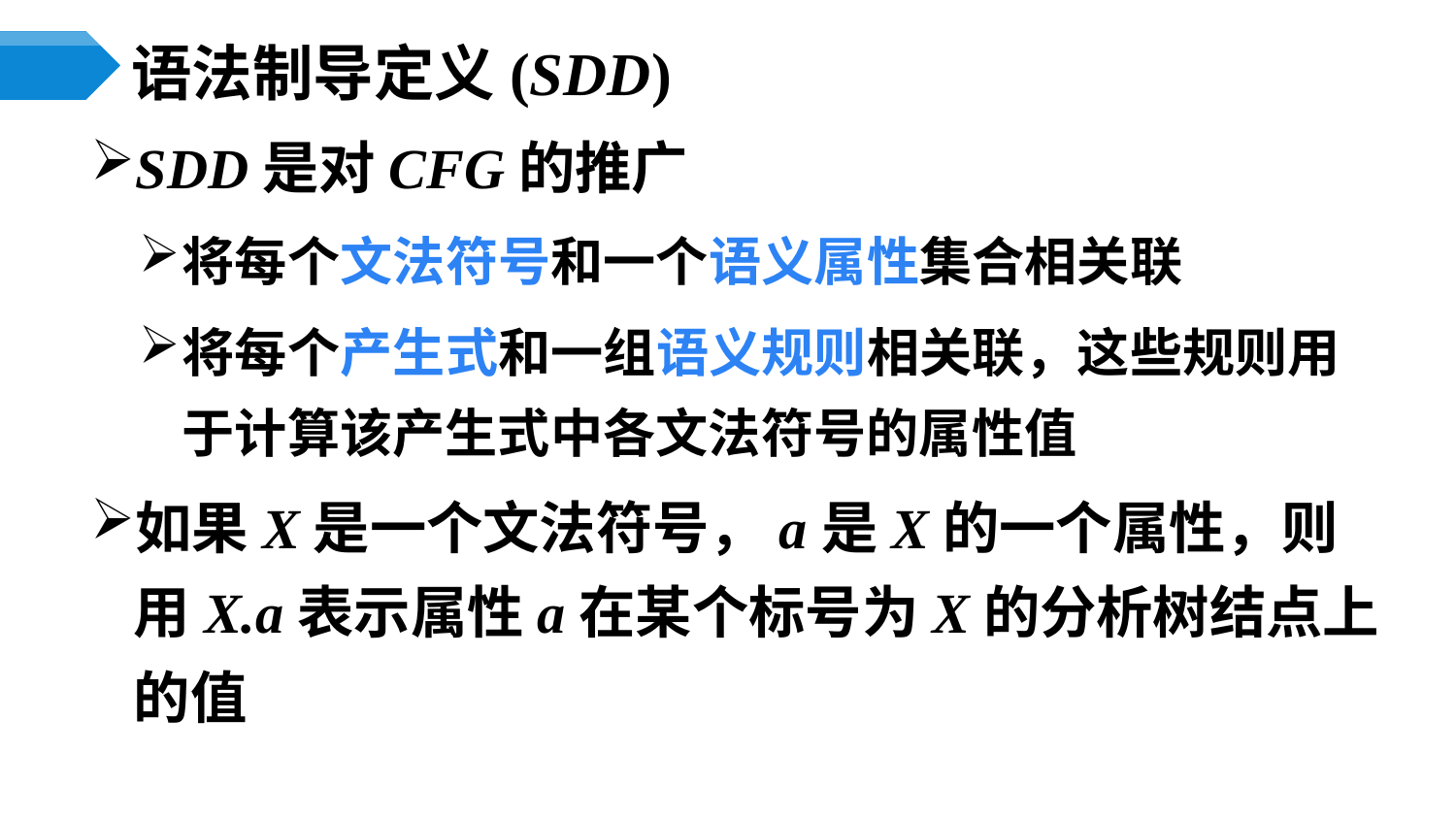

# 语法制导定义(SDD)
SDD是对CFG的推广
将每个文法符号和一个语义属性集合相关联
将每个产生式和一组语义规则相关联，这些规则用于计算该产生式中各文法符号的属性值
如果X是一个文法符号，a是X的一个属性，则用X.a表示属性a在某个标号为X的分析树结点上的值